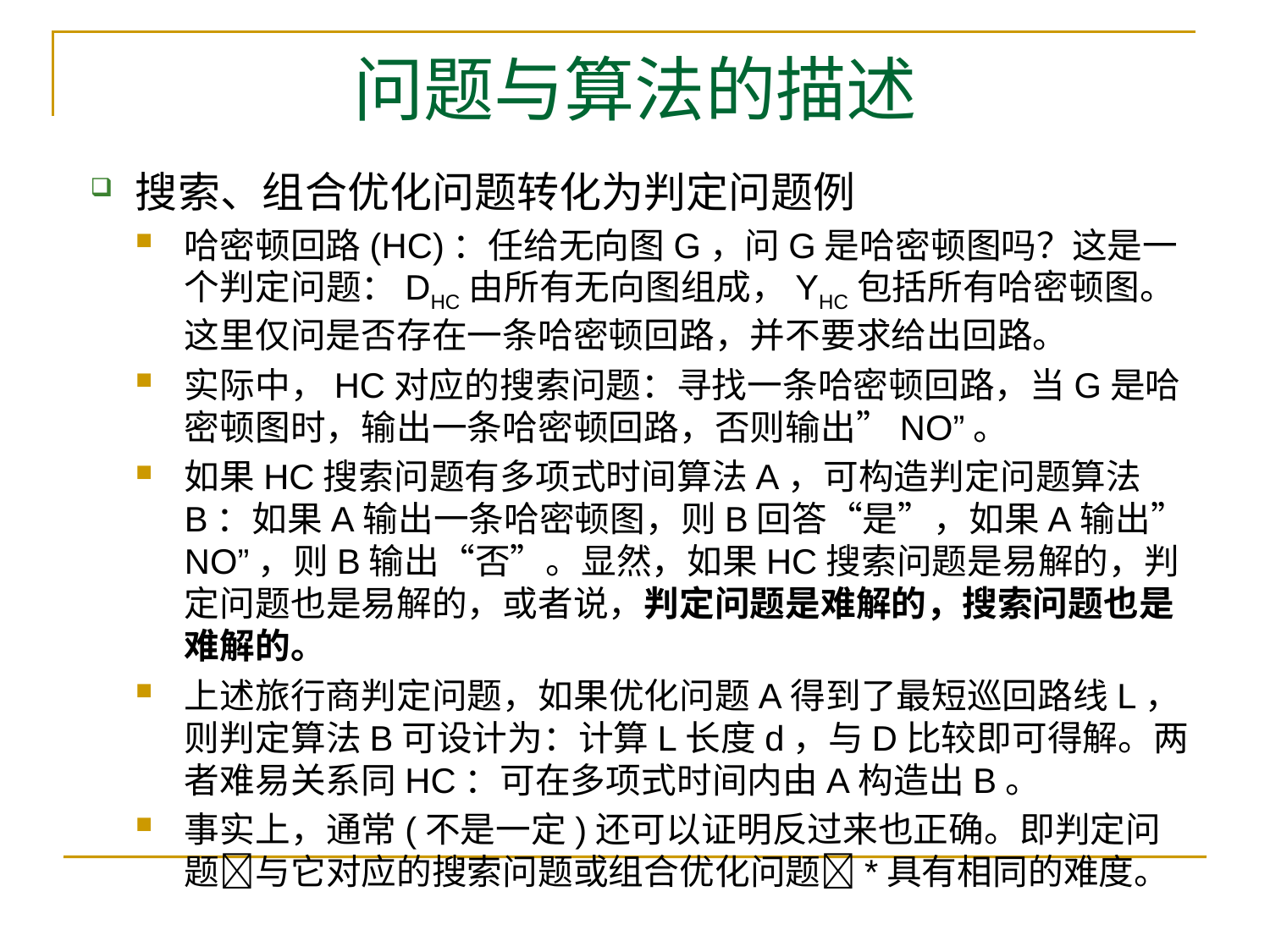

# 问题与算法的描述
搜索、组合优化问题转化为判定问题例
哈密顿回路(HC)：任给无向图G，问G是哈密顿图吗？这是一个判定问题：DHC由所有无向图组成，YHC包括所有哈密顿图。这里仅问是否存在一条哈密顿回路，并不要求给出回路。
实际中，HC对应的搜索问题：寻找一条哈密顿回路，当G是哈密顿图时，输出一条哈密顿回路，否则输出”NO”。
如果HC搜索问题有多项式时间算法A，可构造判定问题算法B：如果A输出一条哈密顿图，则B回答“是”，如果A输出”NO”，则B输出“否”。显然，如果HC搜索问题是易解的，判定问题也是易解的，或者说，判定问题是难解的，搜索问题也是难解的。
上述旅行商判定问题，如果优化问题A得到了最短巡回路线L，则判定算法B可设计为：计算L长度d，与D比较即可得解。两者难易关系同HC：可在多项式时间内由A构造出B。
事实上，通常(不是一定)还可以证明反过来也正确。即判定问题Π与它对应的搜索问题或组合优化问题Π*具有相同的难度。